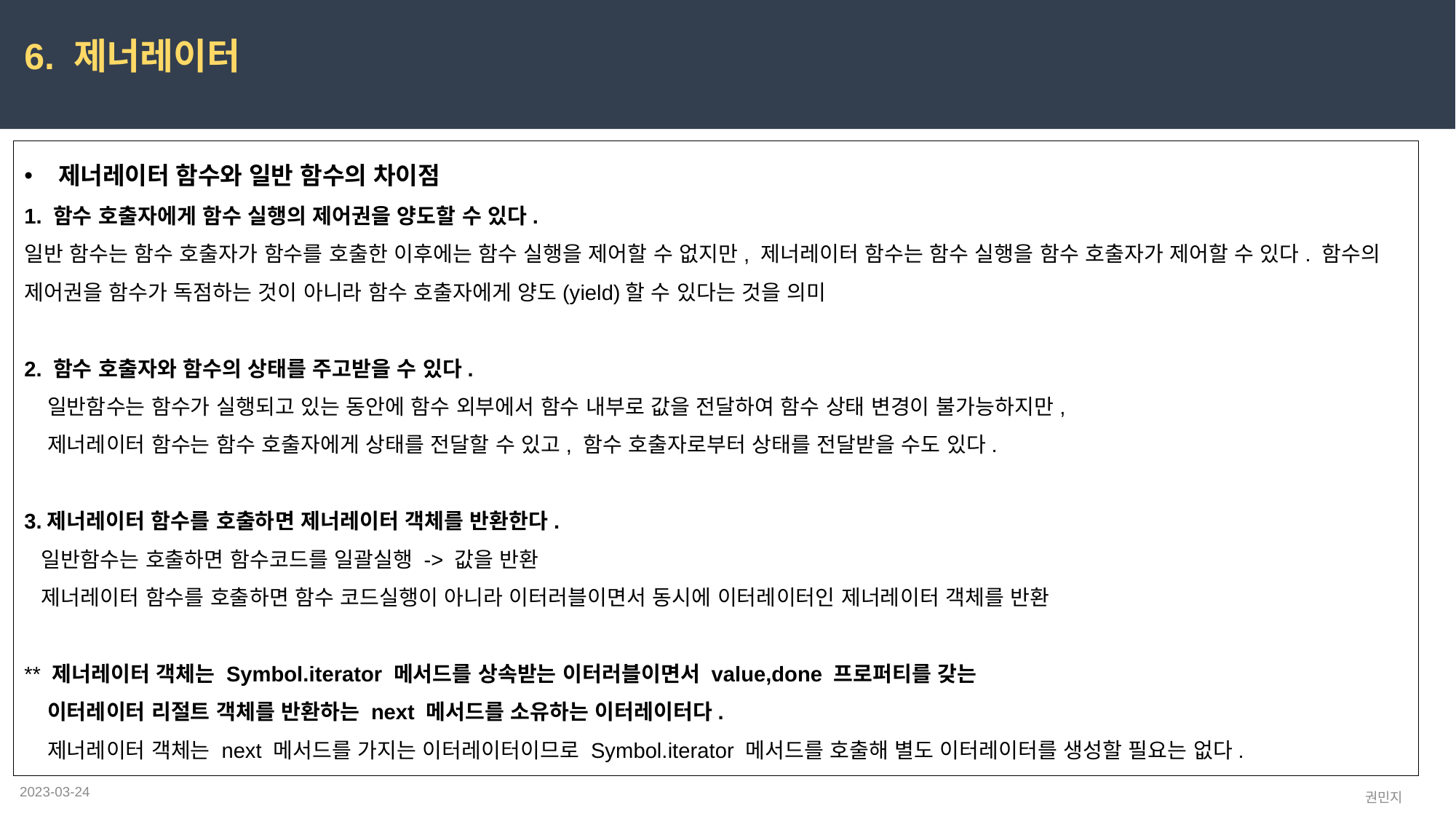

6. 제너레이터
제너레이터 함수와 일반 함수의 차이점
1. 함수 호출자에게 함수 실행의 제어권을 양도할 수 있다.
일반 함수는 함수 호출자가 함수를 호출한 이후에는 함수 실행을 제어할 수 없지만, 제너레이터 함수는 함수 실행을 함수 호출자가 제어할 수 있다. 함수의 제어권을 함수가 독점하는 것이 아니라 함수 호출자에게 양도(yield)할 수 있다는 것을 의미

2. 함수 호출자와 함수의 상태를 주고받을 수 있다.
   일반함수는 함수가 실행되고 있는 동안에 함수 외부에서 함수 내부로 값을 전달하여 함수 상태 변경이 불가능하지만,
   제너레이터 함수는 함수 호출자에게 상태를 전달할 수 있고, 함수 호출자로부터 상태를 전달받을 수도 있다.

3.제너레이터 함수를 호출하면 제너레이터 객체를 반환한다.
  일반함수는 호출하면 함수코드를 일괄실행 -> 값을 반환
  제너레이터 함수를 호출하면 함수 코드실행이 아니라 이터러블이면서 동시에 이터레이터인 제너레이터 객체를 반환

** 제너레이터 객체는 Symbol.iterator 메서드를 상속받는 이터러블이면서 value,done 프로퍼티를 갖는
   이터레이터 리절트 객체를 반환하는 next 메서드를 소유하는 이터레이터다.
   제너레이터 객체는 next 메서드를 가지는 이터레이터이므로 Symbol.iterator 메서드를 호출해 별도 이터레이터를 생성할 필요는 없다.
2023-03-24
권민지